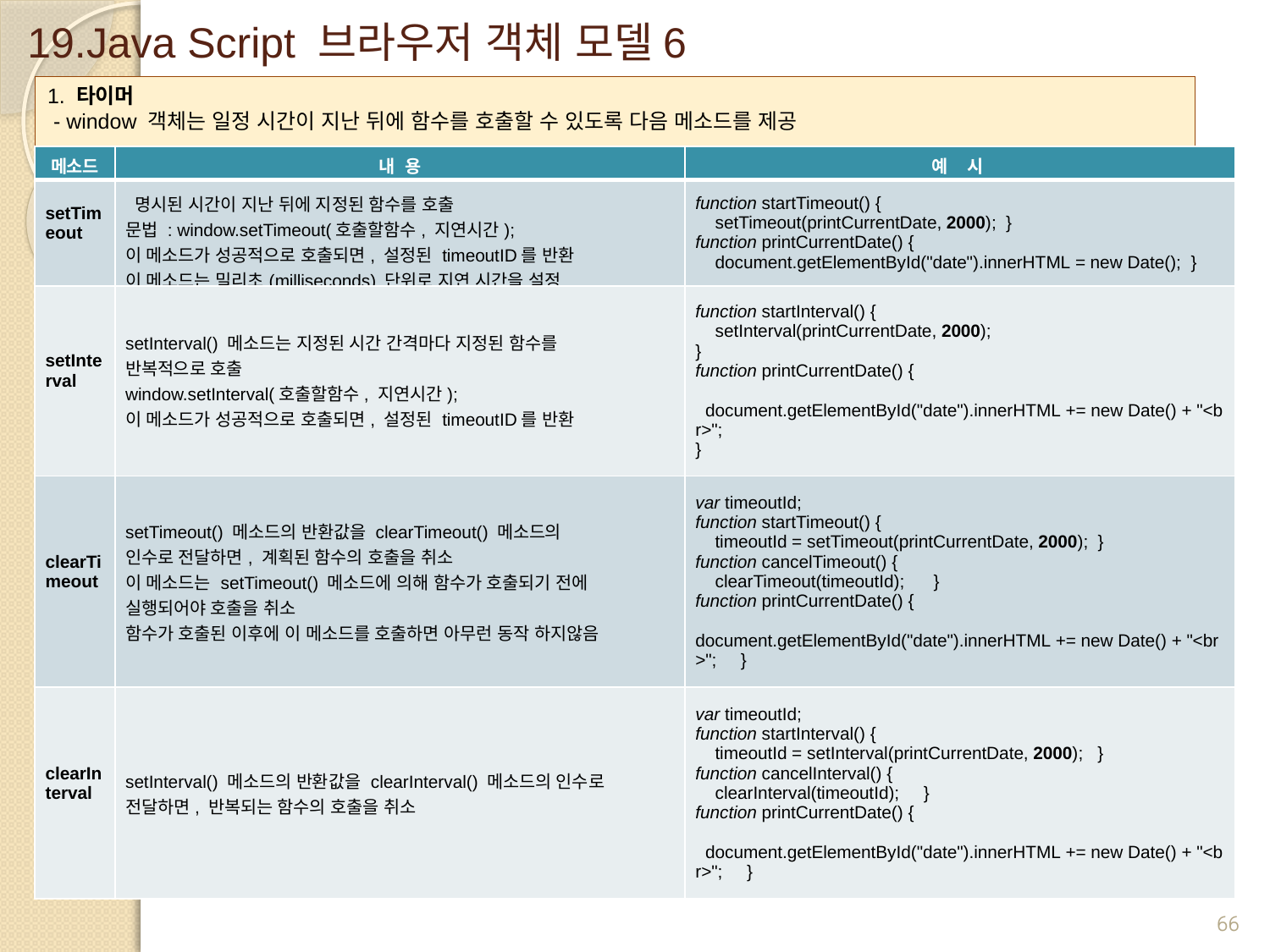

# 19.Java Script 브라우저 객체 모델6
1. 타이머
 - window 객체는 일정 시간이 지난 뒤에 함수를 호출할 수 있도록 다음 메소드를 제공

2. History 객체
  - history 객체는 브라우저의 히스토리 정보를 문서와 문서 상태 목록으로 저장하는 객체
  - 자바스크립트는 사용자의 개인 정보를 보호하기 위해 이 객체에 접근하는 방법을 일부 제한

| 메소드 | 내 용 | 예 시 |
| --- | --- | --- |
| setTimeout | 명시된 시간이 지난 뒤에 지정된 함수를 호출 문법 : window.setTimeout(호출할함수, 지연시간); 이 메소드가 성공적으로 호출되면, 설정된 timeoutID를 반환 이 메소드는 밀리초(milliseconds) 단위로 지연 시간을 설정 | function startTimeout() {     setTimeout(printCurrentDate, 2000); } function printCurrentDate() {     document.getElementById("date").innerHTML = new Date(); } |
| setInterval | setInterval() 메소드는 지정된 시간 간격마다 지정된 함수를 반복적으로 호출 window.setInterval(호출할함수, 지연시간); 이 메소드가 성공적으로 호출되면, 설정된 timeoutID를 반환 | function startInterval() {     setInterval(printCurrentDate, 2000); } function printCurrentDate() {     document.getElementById("date").innerHTML += new Date() + "<br>"; } |
| clearTimeout | setTimeout() 메소드의 반환값을 clearTimeout() 메소드의 인수로 전달하면, 계획된 함수의 호출을 취소 이 메소드는 setTimeout() 메소드에 의해 함수가 호출되기 전에 실행되어야 호출을 취소 함수가 호출된 이후에 이 메소드를 호출하면 아무런 동작 하지않음 | var timeoutId; function startTimeout() {     timeoutId = setTimeout(printCurrentDate, 2000); } function cancelTimeout() {     clearTimeout(timeoutId); } function printCurrentDate() {     document.getElementById("date").innerHTML += new Date() + "<br>"; } |
| clearInterval | setInterval() 메소드의 반환값을 clearInterval() 메소드의 인수로 전달하면, 반복되는 함수의 호출을 취소 | var timeoutId; function startInterval() {     timeoutId = setInterval(printCurrentDate, 2000); } function cancelInterval() {     clearInterval(timeoutId); } function printCurrentDate() {     document.getElementById("date").innerHTML += new Date() + "<br>"; } |
66